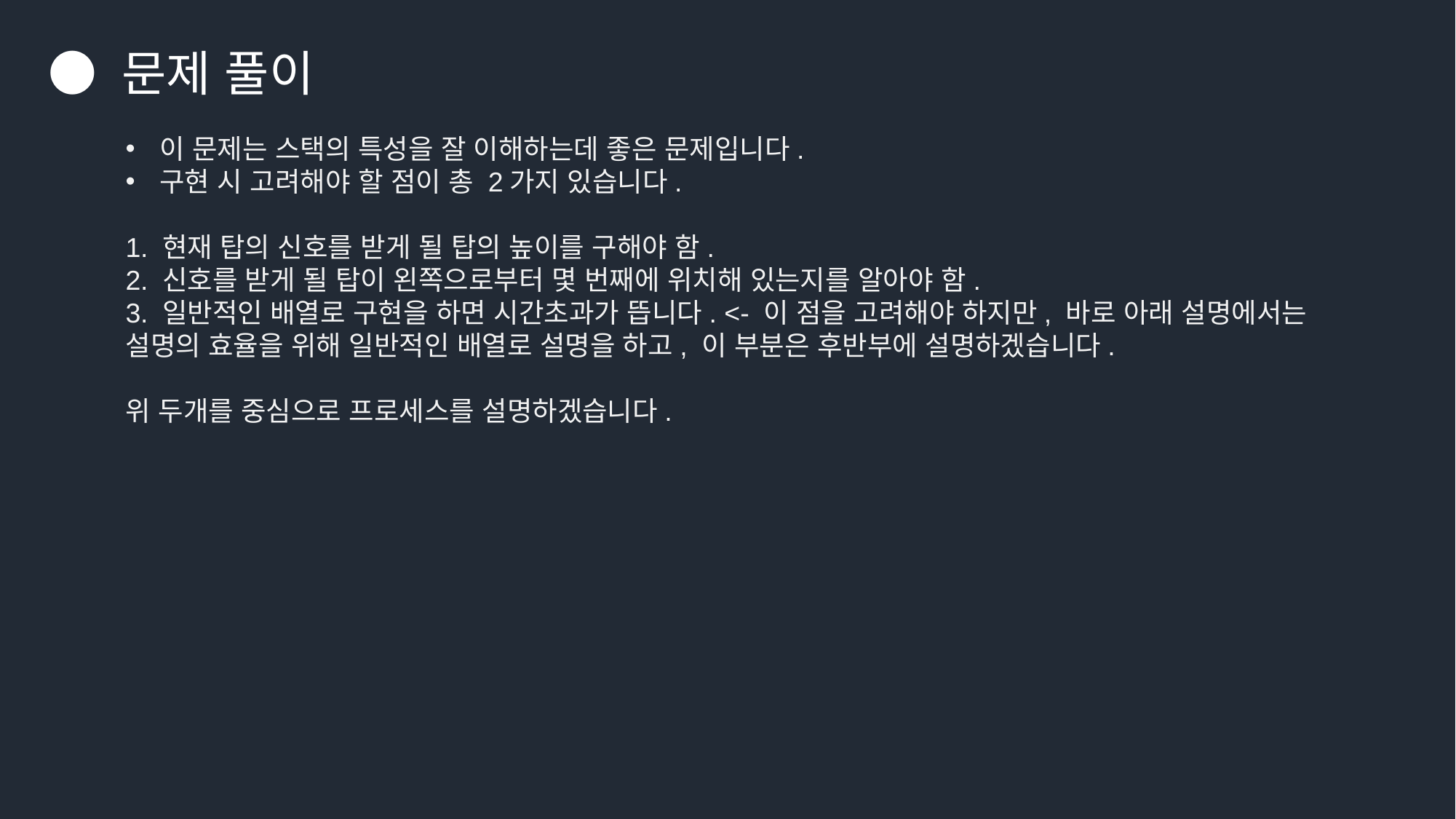

● 문제 풀이
이 문제는 스택의 특성을 잘 이해하는데 좋은 문제입니다.
구현 시 고려해야 할 점이 총 2가지 있습니다.

1. 현재 탑의 신호를 받게 될 탑의 높이를 구해야 함.
2. 신호를 받게 될 탑이 왼쪽으로부터 몇 번째에 위치해 있는지를 알아야 함.
3. 일반적인 배열로 구현을 하면 시간초과가 뜹니다. <- 이 점을 고려해야 하지만, 바로 아래 설명에서는 설명의 효율을 위해 일반적인 배열로 설명을 하고, 이 부분은 후반부에 설명하겠습니다.

위 두개를 중심으로 프로세스를 설명하겠습니다.